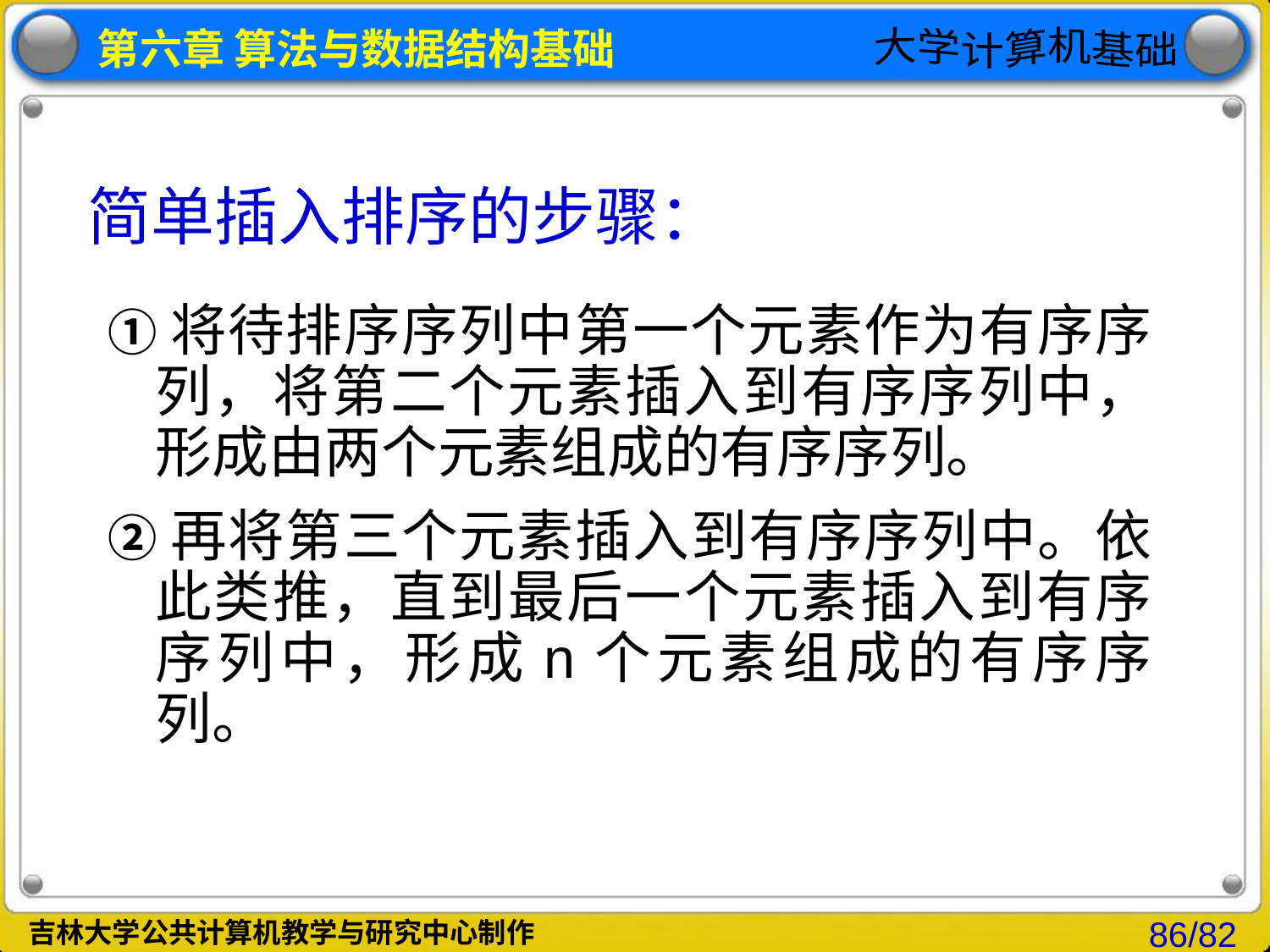

# 简单插入排序的步骤：
①将待排序序列中第一个元素作为有序序列，将第二个元素插入到有序序列中，形成由两个元素组成的有序序列。
②再将第三个元素插入到有序序列中。依此类推，直到最后一个元素插入到有序序列中，形成n个元素组成的有序序列。
86/82